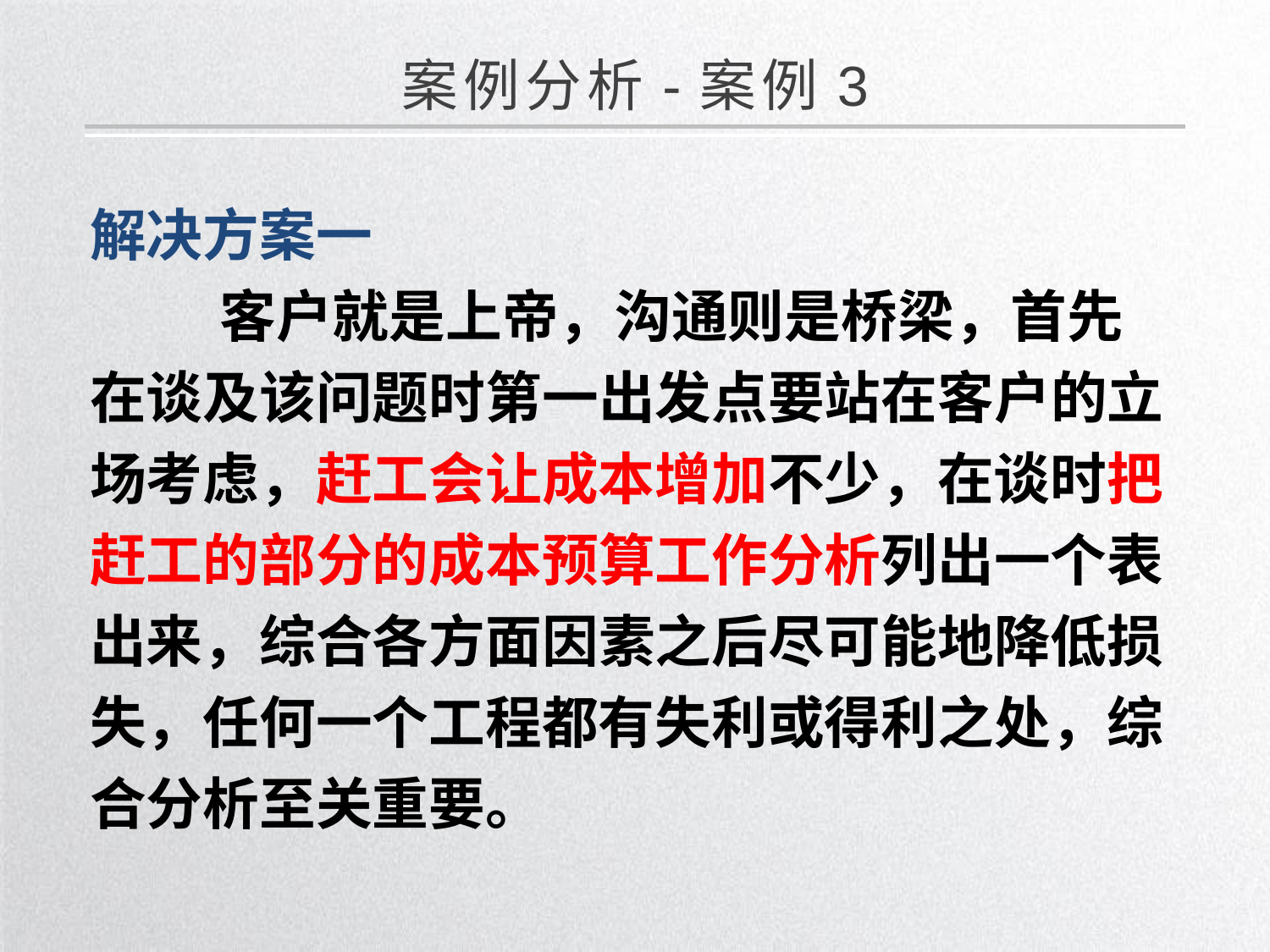

案例分析-案例3
解决方案一
         客户就是上帝，沟通则是桥梁，首先在谈及该问题时第一出发点要站在客户的立场考虑，赶工会让成本增加不少，在谈时把赶工的部分的成本预算工作分析列出一个表出来，综合各方面因素之后尽可能地降低损失，任何一个工程都有失利或得利之处，综合分析至关重要。